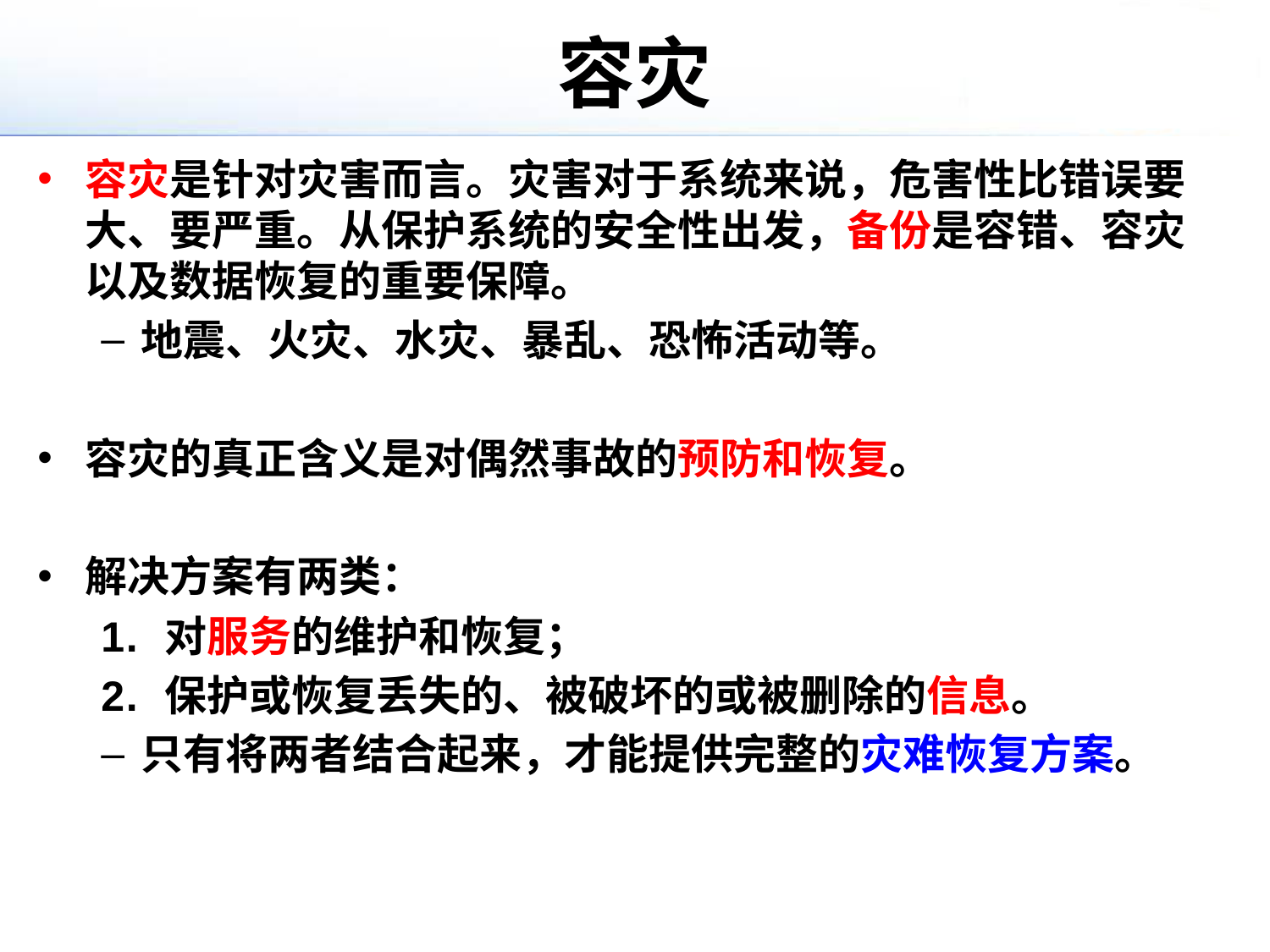

# 容灾
容灾是针对灾害而言。灾害对于系统来说，危害性比错误要大、要严重。从保护系统的安全性出发，备份是容错、容灾以及数据恢复的重要保障。
地震、火灾、水灾、暴乱、恐怖活动等。

容灾的真正含义是对偶然事故的预防和恢复。

解决方案有两类：
对服务的维护和恢复；
保护或恢复丢失的、被破坏的或被删除的信息。
只有将两者结合起来，才能提供完整的灾难恢复方案。